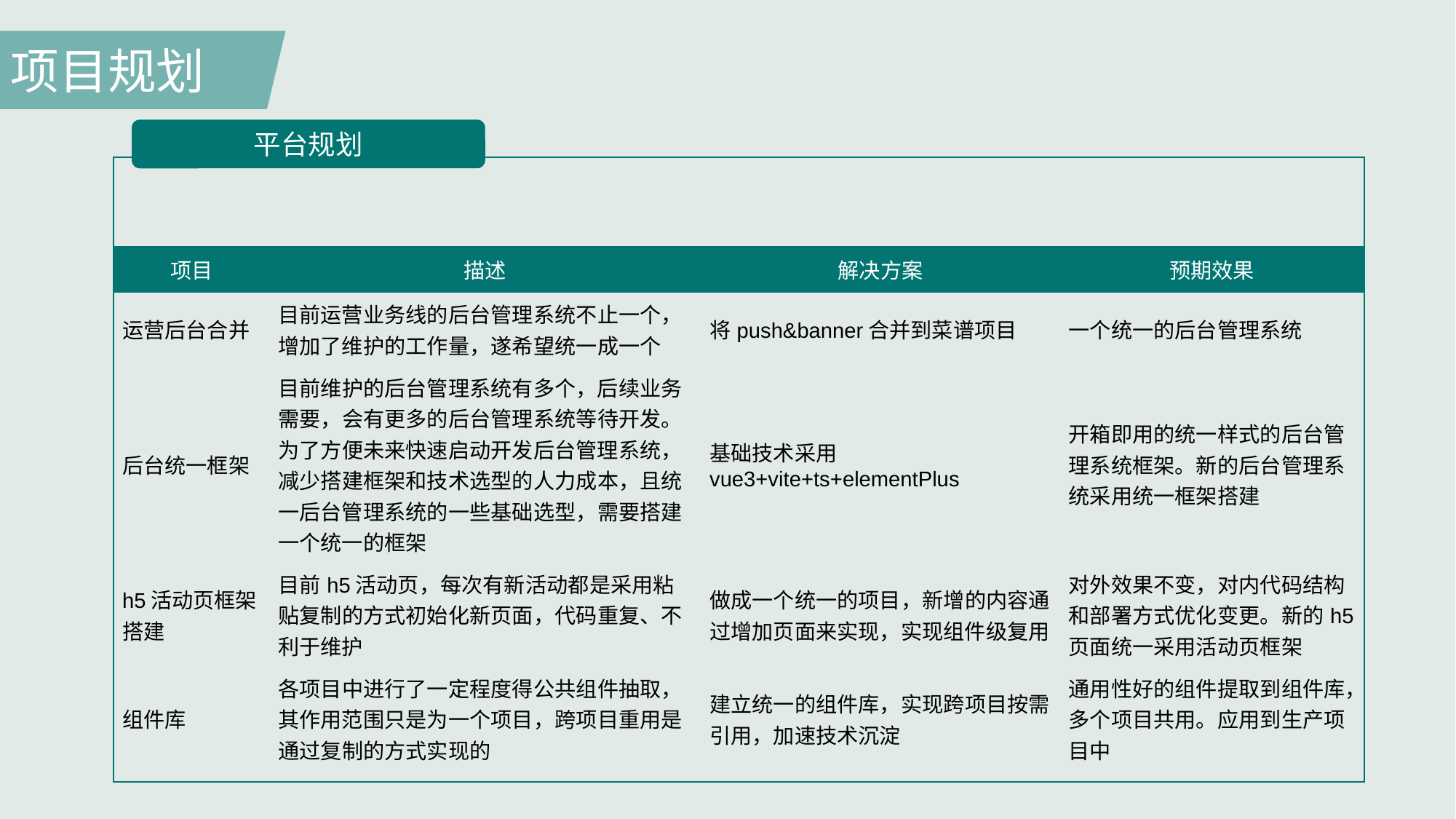

项目规划
平台规划

| 项目 | 描述 | 解决方案 | 预期效果 |
| --- | --- | --- | --- |
| 运营后台合并 | 目前运营业务线的后台管理系统不止一个，增加了维护的工作量，遂希望统一成一个 | 将push&banner合并到菜谱项目 | 一个统一的后台管理系统 |
| 后台统一框架 | 目前维护的后台管理系统有多个，后续业务需要，会有更多的后台管理系统等待开发。为了方便未来快速启动开发后台管理系统，减少搭建框架和技术选型的人力成本，且统一后台管理系统的一些基础选型，需要搭建一个统一的框架 | 基础技术采用vue3+vite+ts+elementPlus | 开箱即用的统一样式的后台管理系统框架。新的后台管理系统采用统一框架搭建 |
| h5活动页框架搭建 | 目前h5活动页，每次有新活动都是采用粘贴复制的方式初始化新页面，代码重复、不利于维护 | 做成一个统一的项目，新增的内容通过增加页面来实现，实现组件级复用 | 对外效果不变，对内代码结构和部署方式优化变更。新的h5页面统一采用活动页框架 |
| 组件库 | 各项目中进行了一定程度得公共组件抽取，其作用范围只是为一个项目，跨项目重用是通过复制的方式实现的 | 建立统一的组件库，实现跨项目按需引用，加速技术沉淀 | 通用性好的组件提取到组件库，多个项目共用。应用到生产项目中 |